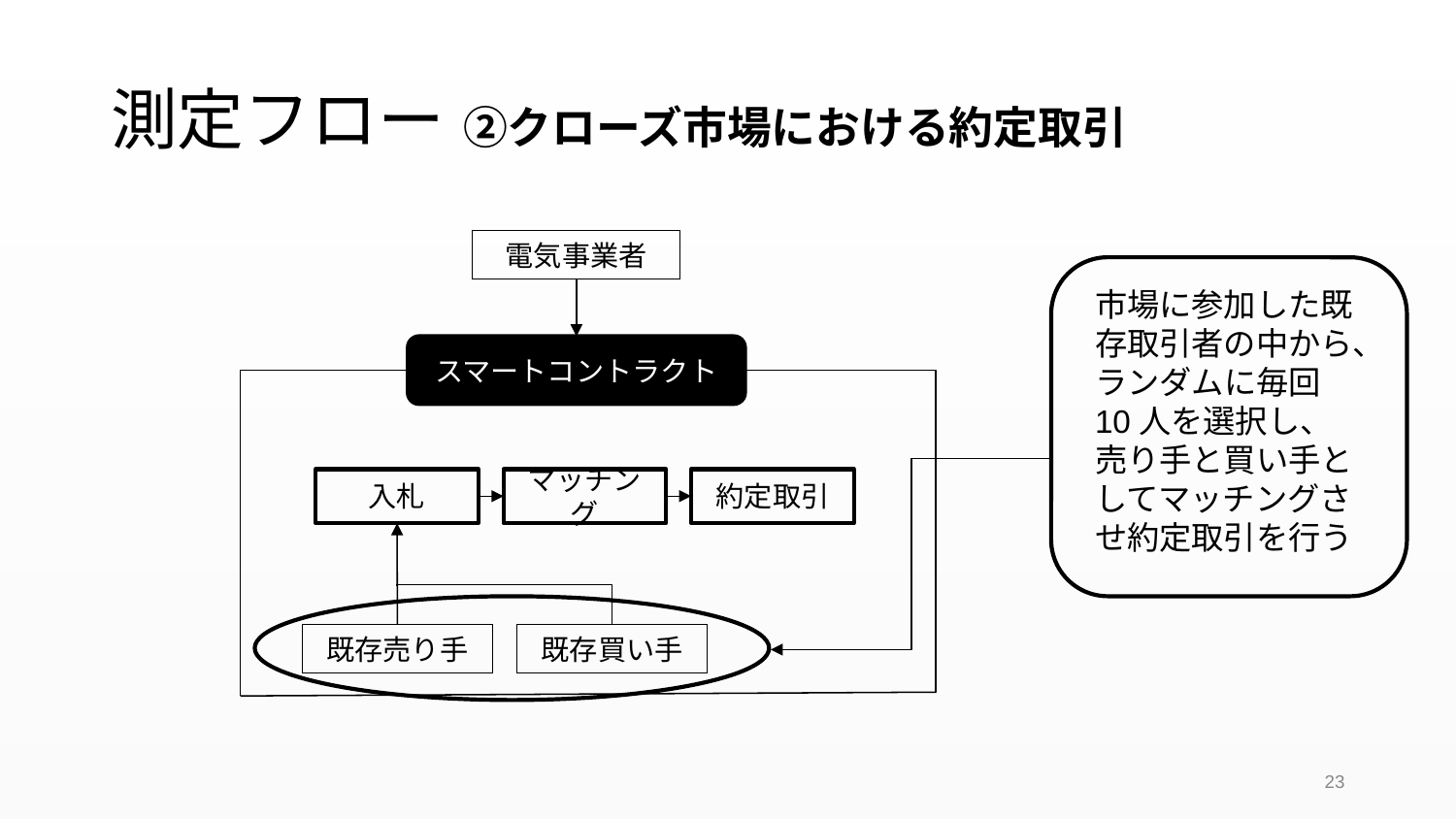

# 測定フロー ②クローズ市場における約定取引
電気事業者

市場に参加した既存取引者の中から、ランダムに毎回10人を選択し、売り手と買い手としてマッチングさせ約定取引を行う
スマートコントラクト
入札
マッチング
約定取引

既存売り手
既存買い手
23